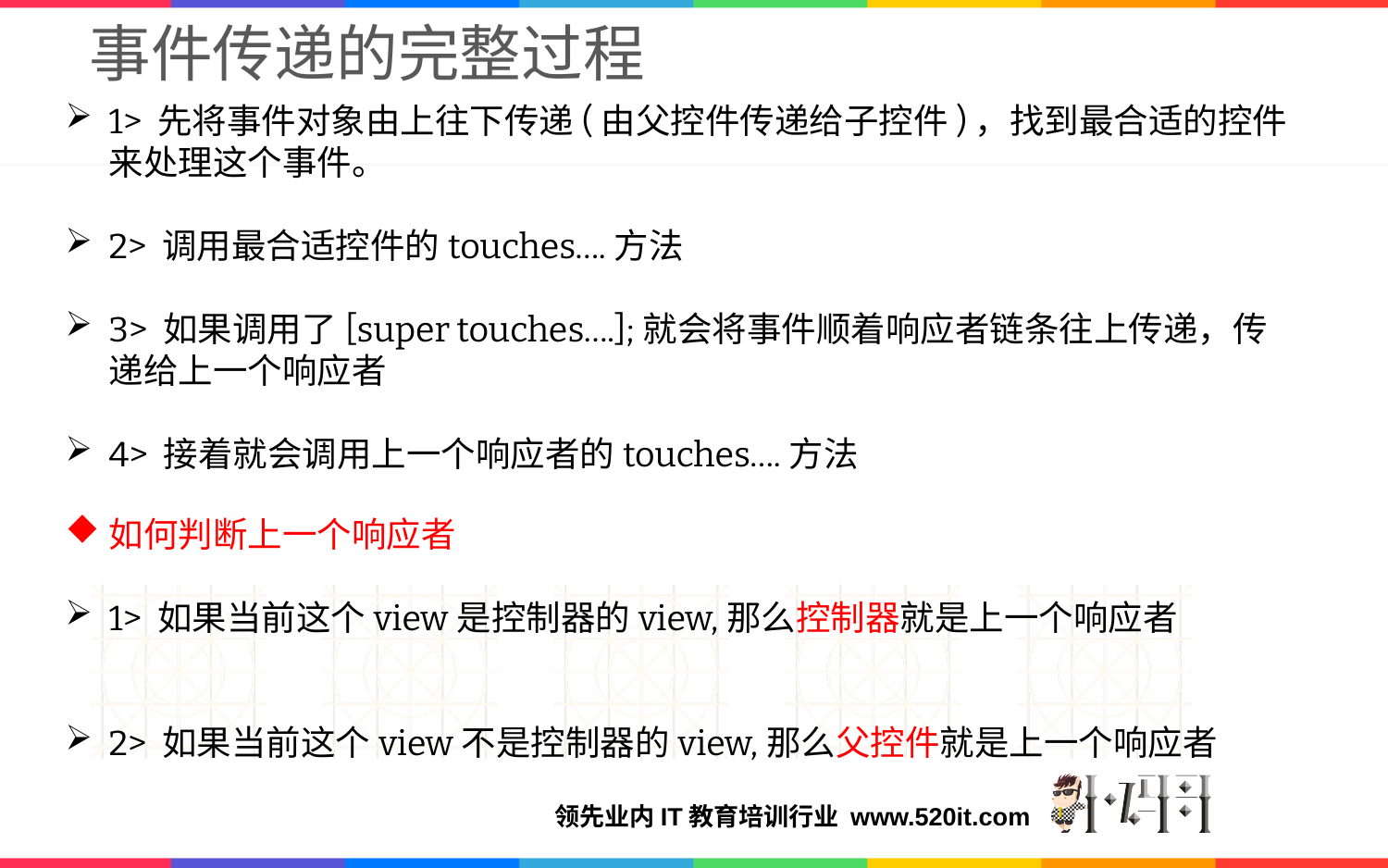

# 事件传递的完整过程
1> 先将事件对象由上往下传递(由父控件传递给子控件)，找到最合适的控件来处理这个事件。

2> 调用最合适控件的touches….方法

3> 如果调用了[super touches….];就会将事件顺着响应者链条往上传递，传递给上一个响应者

4> 接着就会调用上一个响应者的touches….方法

如何判断上一个响应者

1> 如果当前这个view是控制器的view,那么控制器就是上一个响应者

2> 如果当前这个view不是控制器的view,那么父控件就是上一个响应者